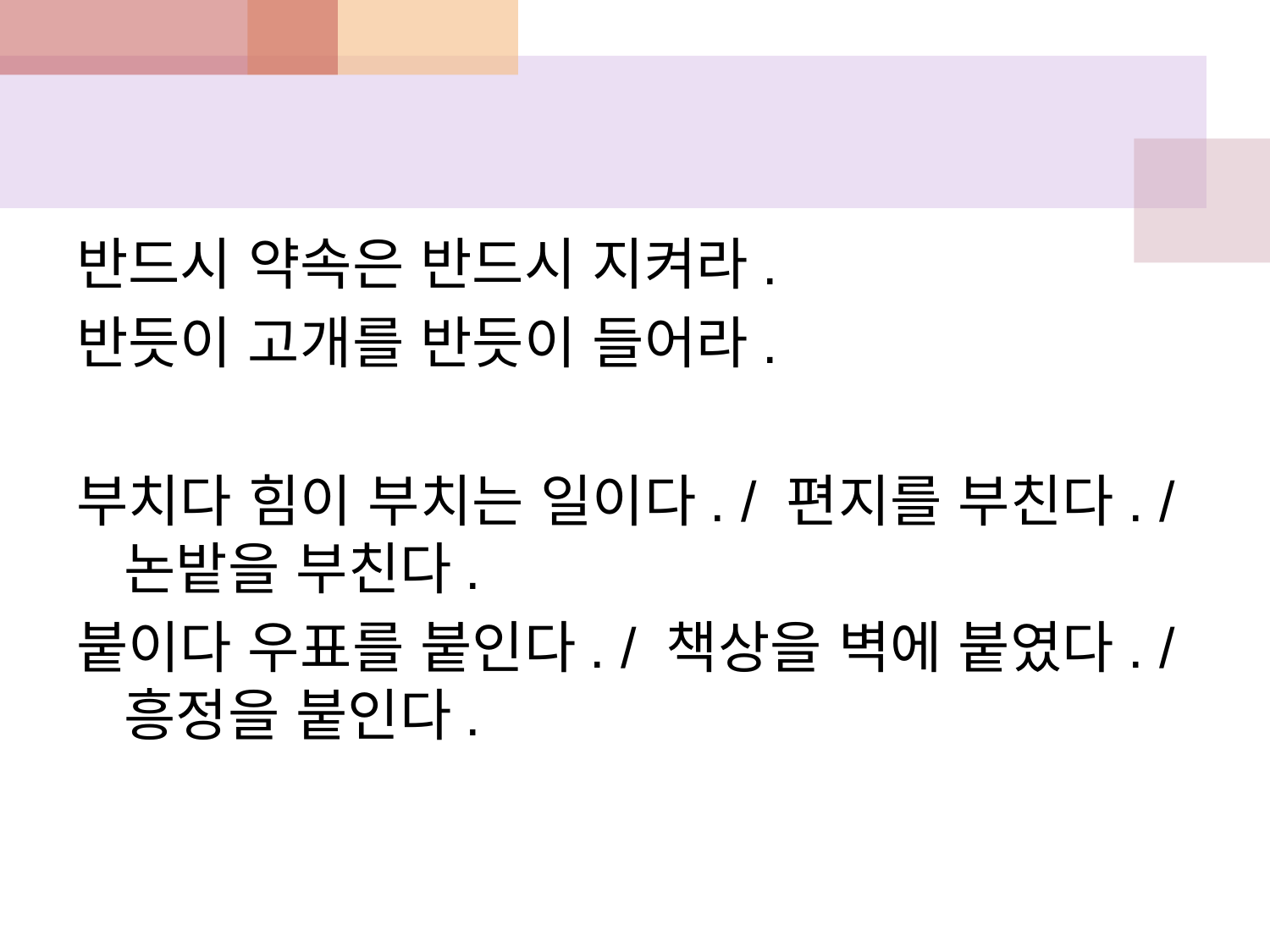

#
반드시 약속은 반드시 지켜라.
반듯이 고개를 반듯이 들어라.

부치다 힘이 부치는 일이다. / 편지를 부친다. / 논밭을 부친다.
붙이다 우표를 붙인다. / 책상을 벽에 붙였다. / 흥정을 붙인다.